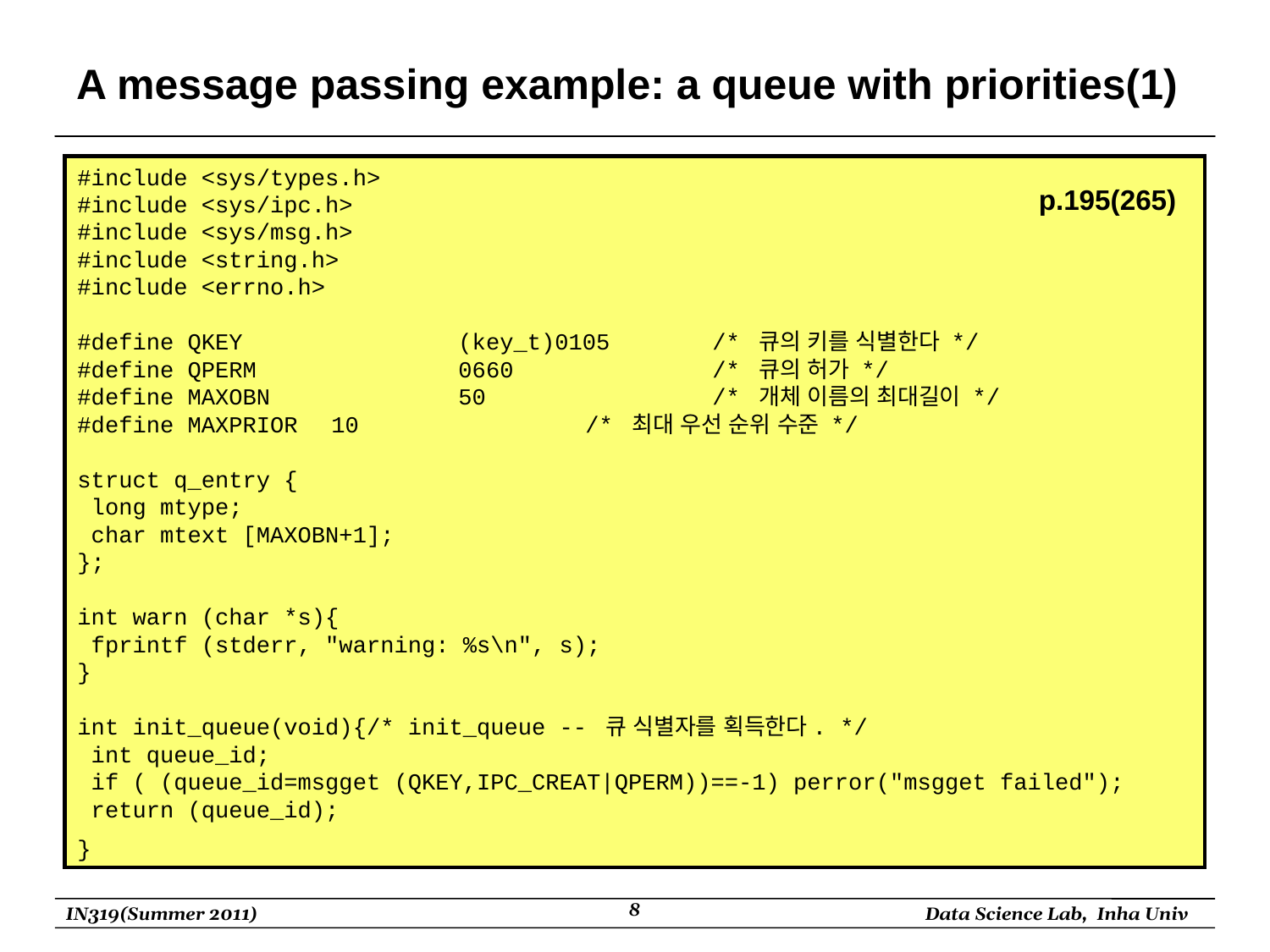

# A message passing example: a queue with priorities(1)

#include <sys/types.h>
#include <sys/ipc.h>
#include <sys/msg.h>
#include <string.h>
#include <errno.h>
#define QKEY 		(key_t)0105	/* 큐의 키를 식별한다 */
#define QPERM	    	0660 		/* 큐의 허가 */
#define MAXOBN 		50 		/* 개체 이름의 최대길이 */
#define MAXPRIOR 	10 		/* 최대 우선 순위 수준 */
struct q_entry {
 long mtype;
 char mtext [MAXOBN+1];
};
int warn (char *s){
 fprintf (stderr, "warning: %s\n", s);
}
int init_queue(void){/* init_queue -- 큐 식별자를 획득한다. */
 int queue_id;
 if ( (queue_id=msgget (QKEY,IPC_CREAT|QPERM))==-1) perror("msgget failed");
 return (queue_id);
}
p.195(265)
8